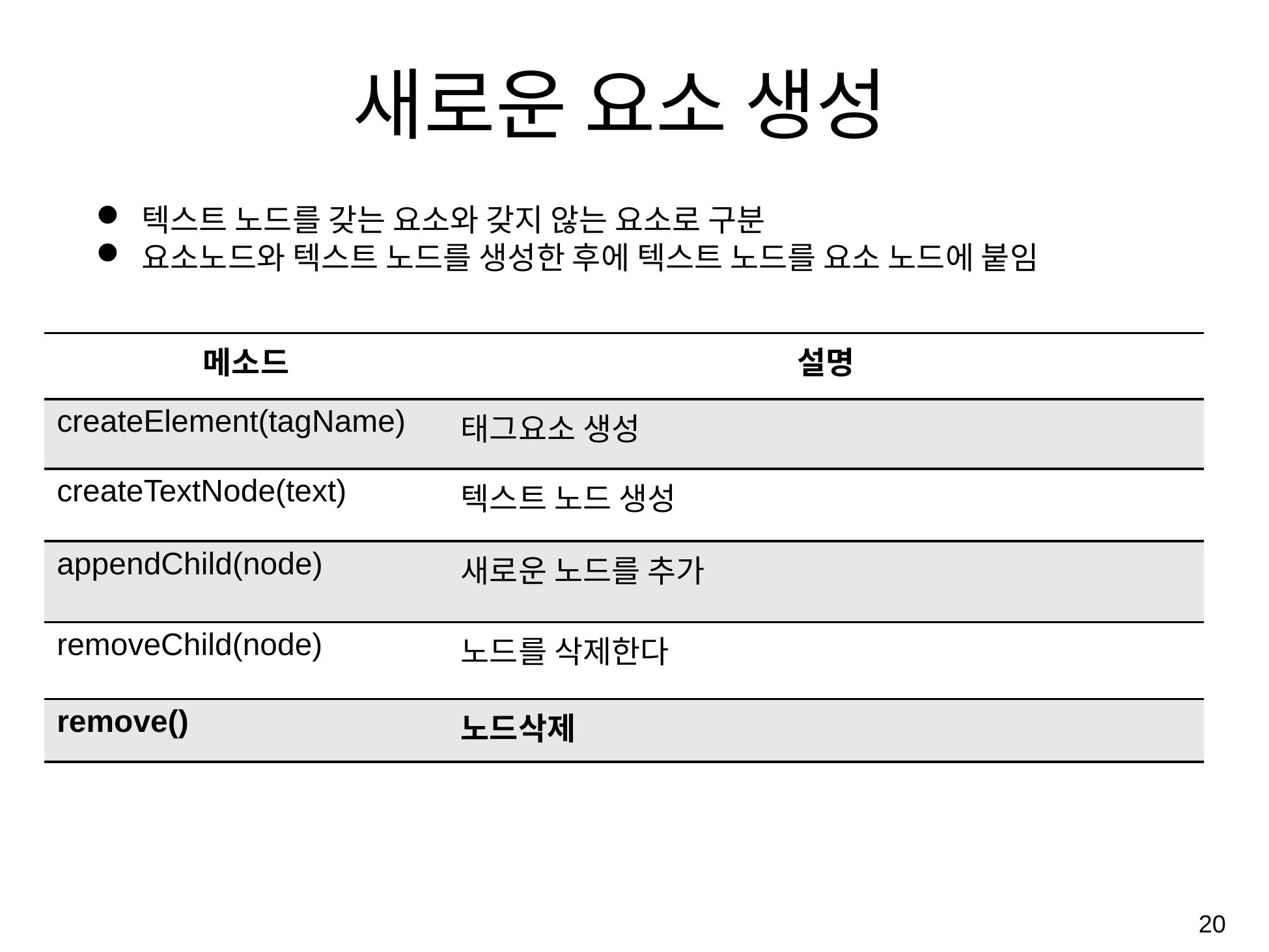

새로운 요소 생성
 텍스트 노드를 갖는 요소와 갖지 않는 요소로 구분
 요소노드와 텍스트 노드를 생성한 후에 텍스트 노드를 요소 노드에 붙임
| 메소드 | 설명 |
| --- | --- |
| createElement(tagName) | 태그요소 생성 |
| createTextNode(text) | 텍스트 노드 생성 |
| appendChild(node) | 새로운 노드를 추가 |
| removeChild(node) | 노드를 삭제한다 |
| remove() | 노드삭제 |
20